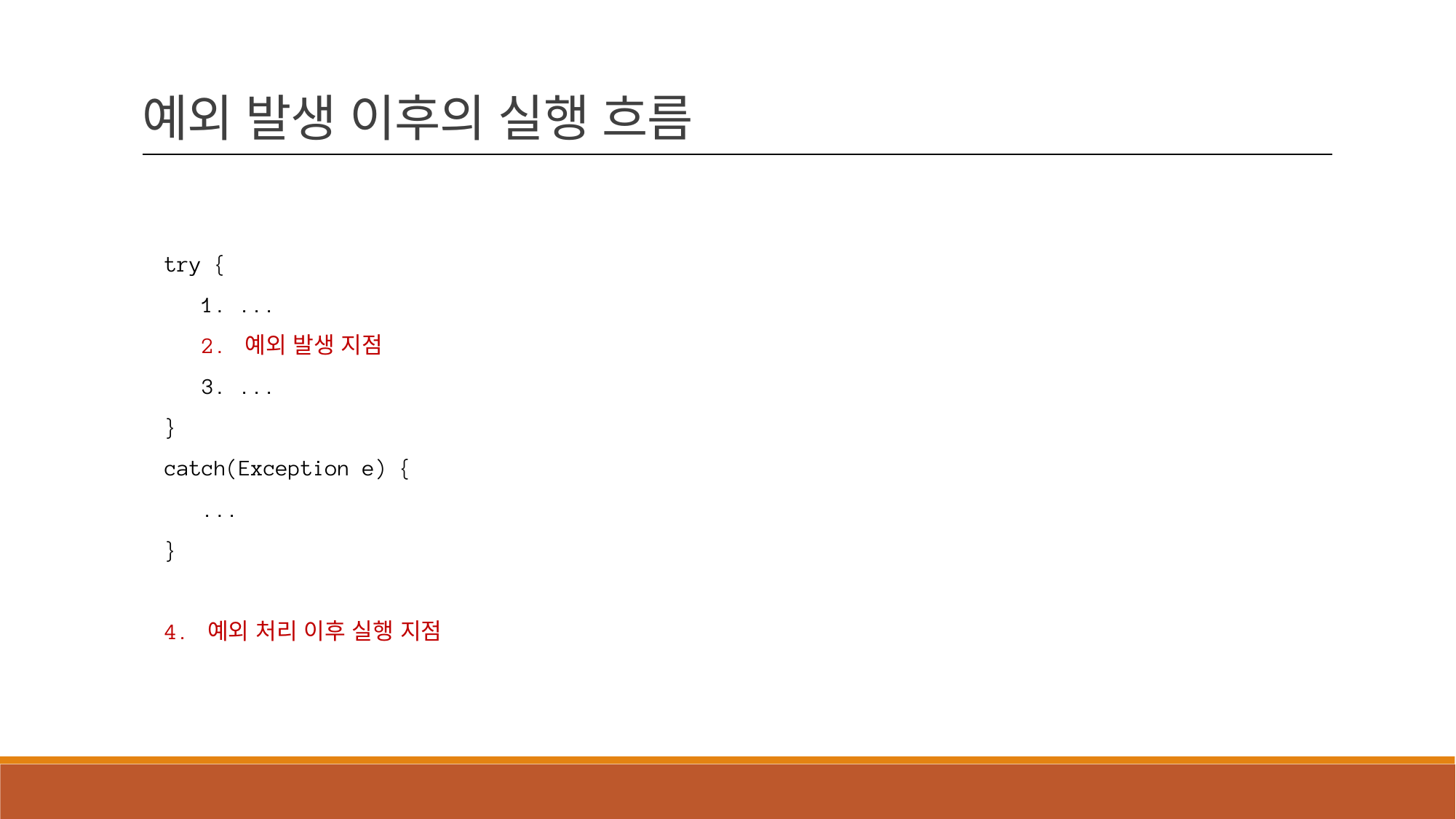

예외 발생 이후의 실행 흐름
try {
   1. ...
   2. 예외 발생 지점
   3. ...
}
catch(Exception e) {
   ...
}

4. 예외 처리 이후 실행 지점